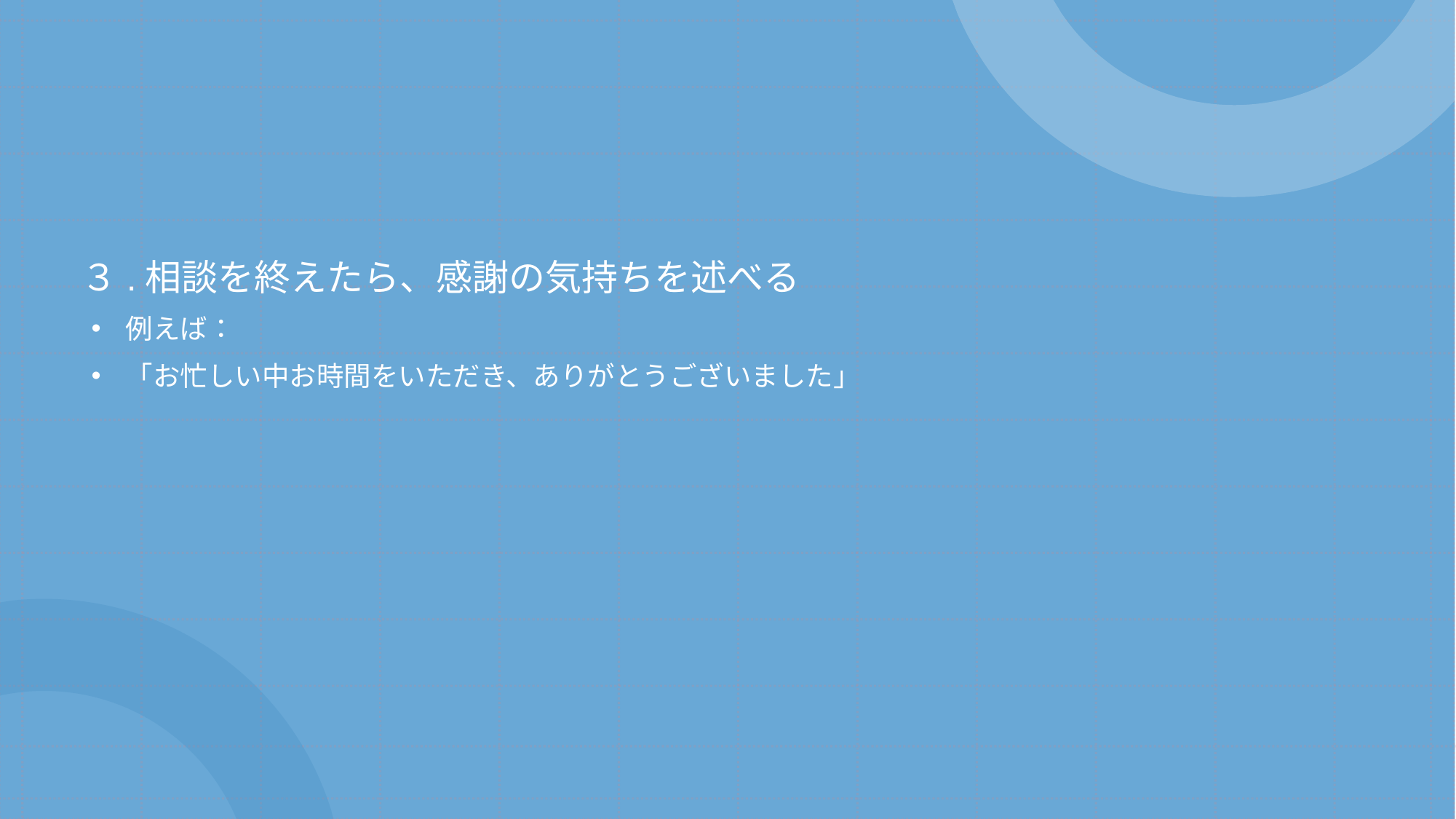

３.相談を終えたら、感謝の気持ちを述べる
例えば：
「お忙しい中お時間をいただき、ありがとうございました」